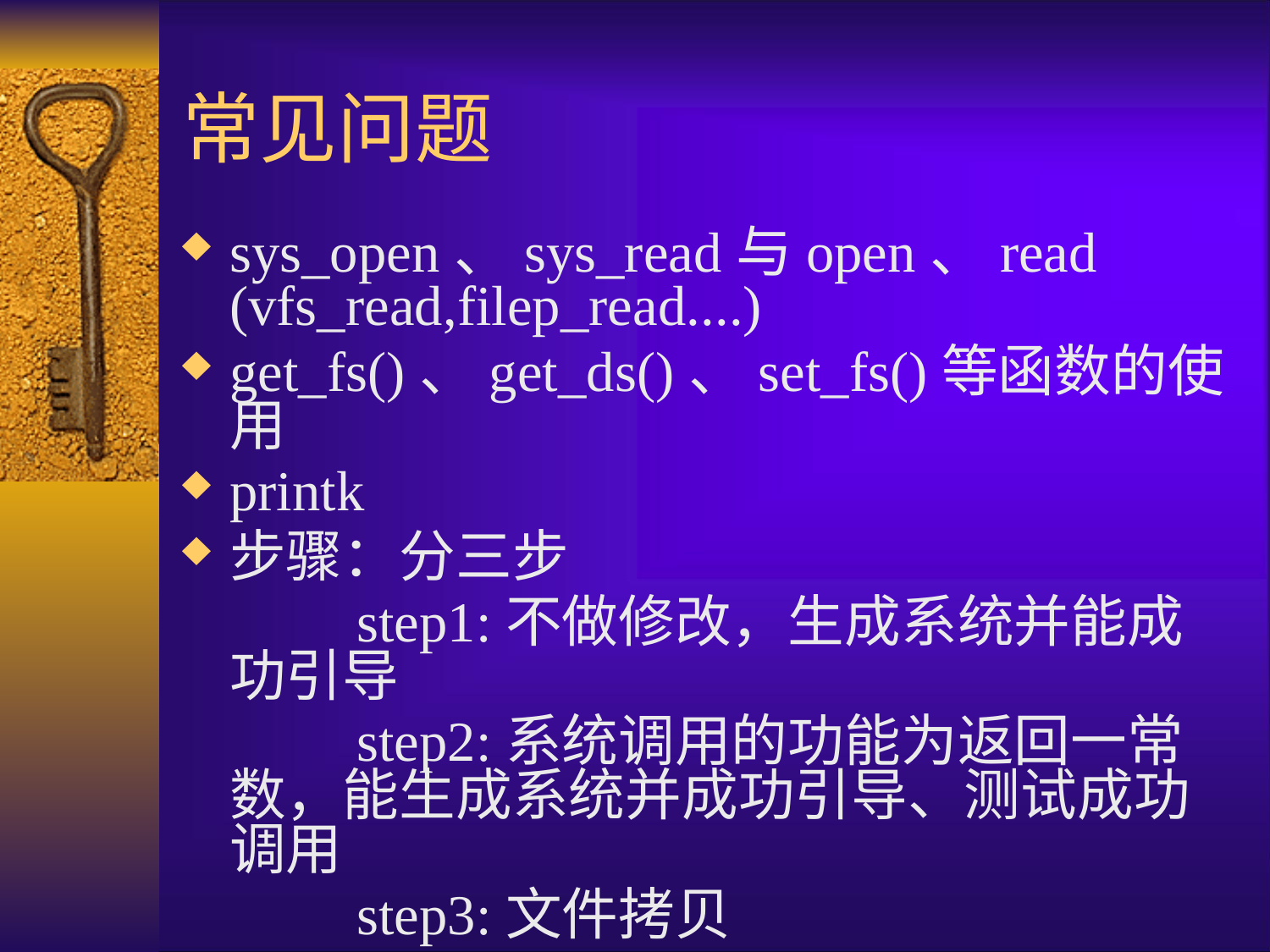

# 常见问题
sys_open、sys_read与open、read (vfs_read,filep_read....)
get_fs()、get_ds()、set_fs()等函数的使用
printk
步骤：分三步
		step1:不做修改，生成系统并能成功引导
		step2:系统调用的功能为返回一常数，能生成系统并成功引导、测试成功调用
		step3:文件拷贝